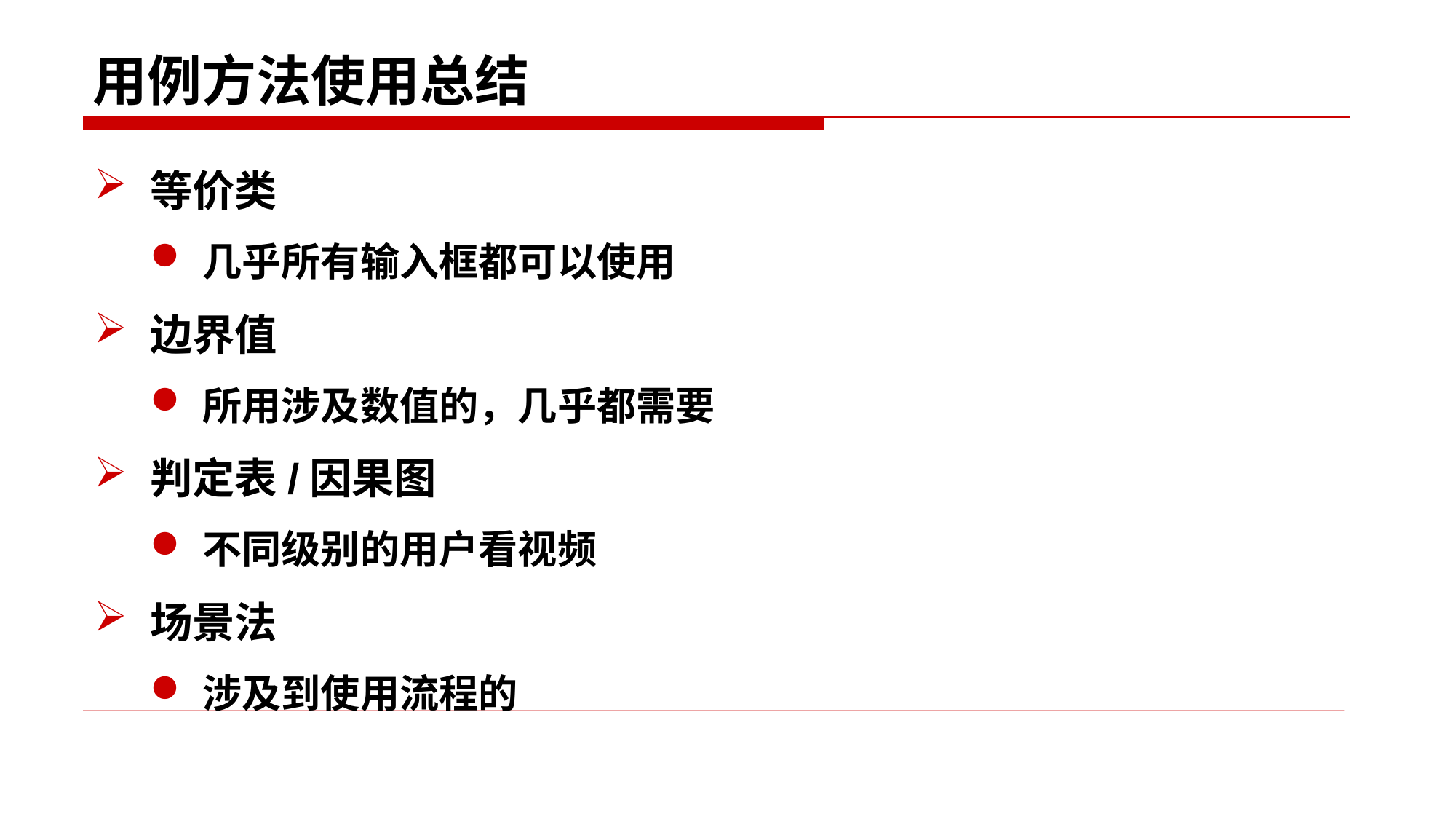

# 用例方法使用总结
等价类
几乎所有输入框都可以使用
边界值
所用涉及数值的，几乎都需要
判定表/因果图
不同级别的用户看视频
场景法
涉及到使用流程的